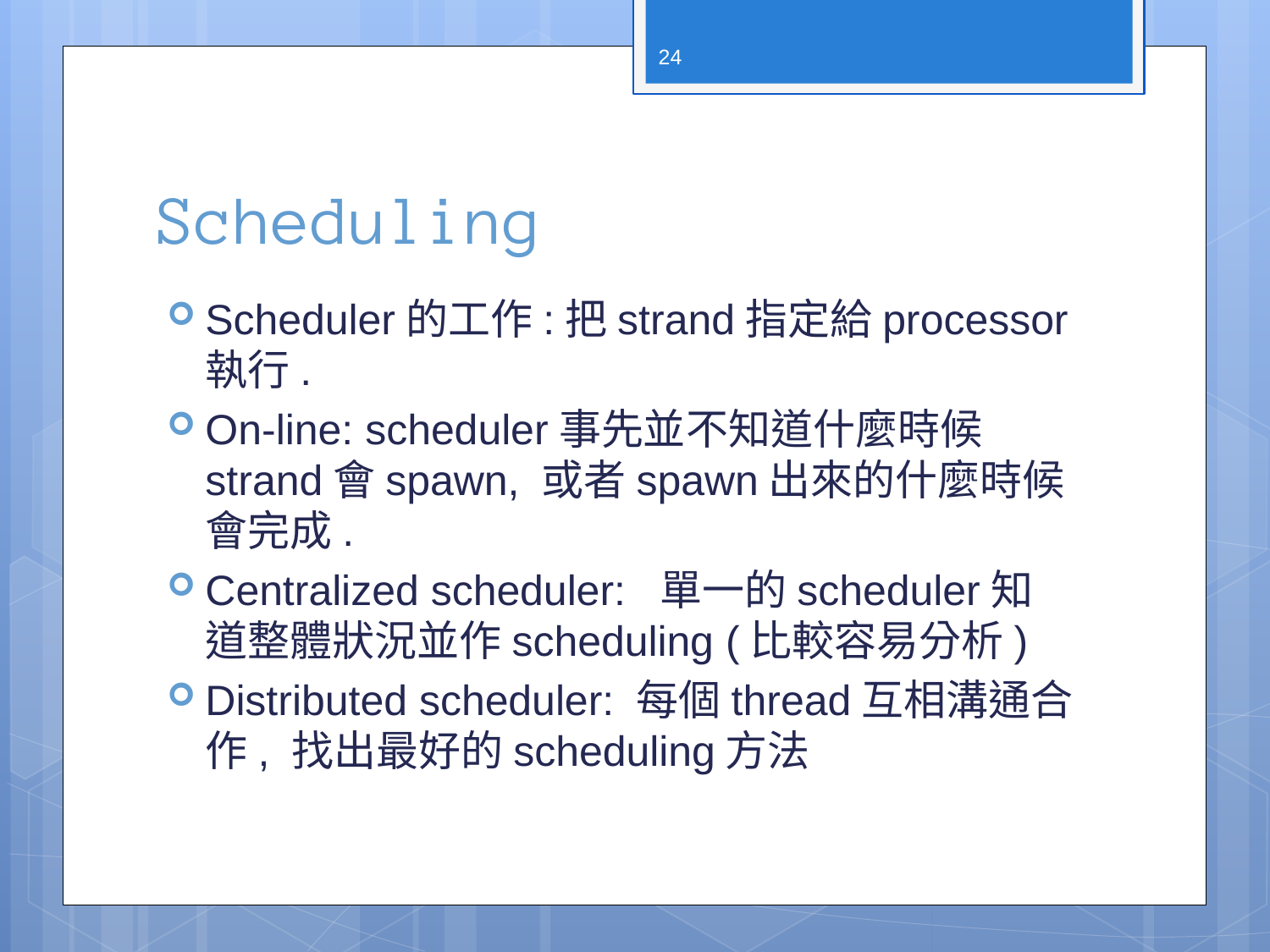

24
# Scheduling
Scheduler的工作:把strand指定給processor執行.
On-line: scheduler事先並不知道什麼時候strand會spawn, 或者spawn出來的什麼時候會完成.
Centralized scheduler:  單一的scheduler知道整體狀況並作scheduling (比較容易分析)
Distributed scheduler: 每個thread互相溝通合作, 找出最好的scheduling方法